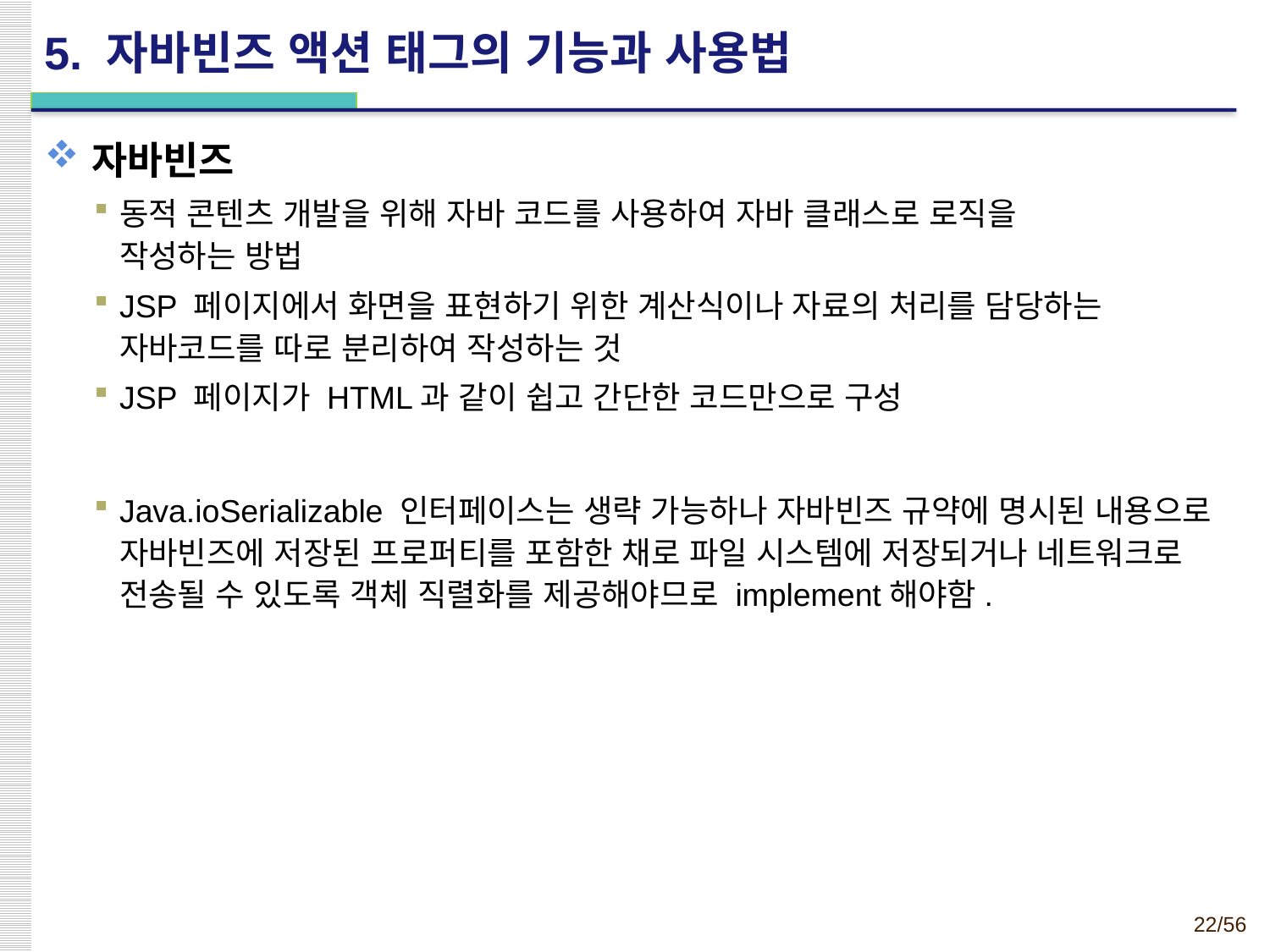

# 5. 자바빈즈 액션 태그의 기능과 사용법
자바빈즈
동적 콘텐츠 개발을 위해 자바 코드를 사용하여 자바 클래스로 로직을
작성하는 방법
JSP 페이지에서 화면을 표현하기 위한 계산식이나 자료의 처리를 담당하는
자바코드를 따로 분리하여 작성하는 것
JSP 페이지가 HTML과 같이 쉽고 간단한 코드만으로 구성

Java.ioSerializable 인터페이스는 생략 가능하나 자바빈즈 규약에 명시된 내용으로 자바빈즈에 저장된 프로퍼티를 포함한 채로 파일 시스템에 저장되거나 네트워크로 전송될 수 있도록 객체 직렬화를 제공해야므로 implement해야함.